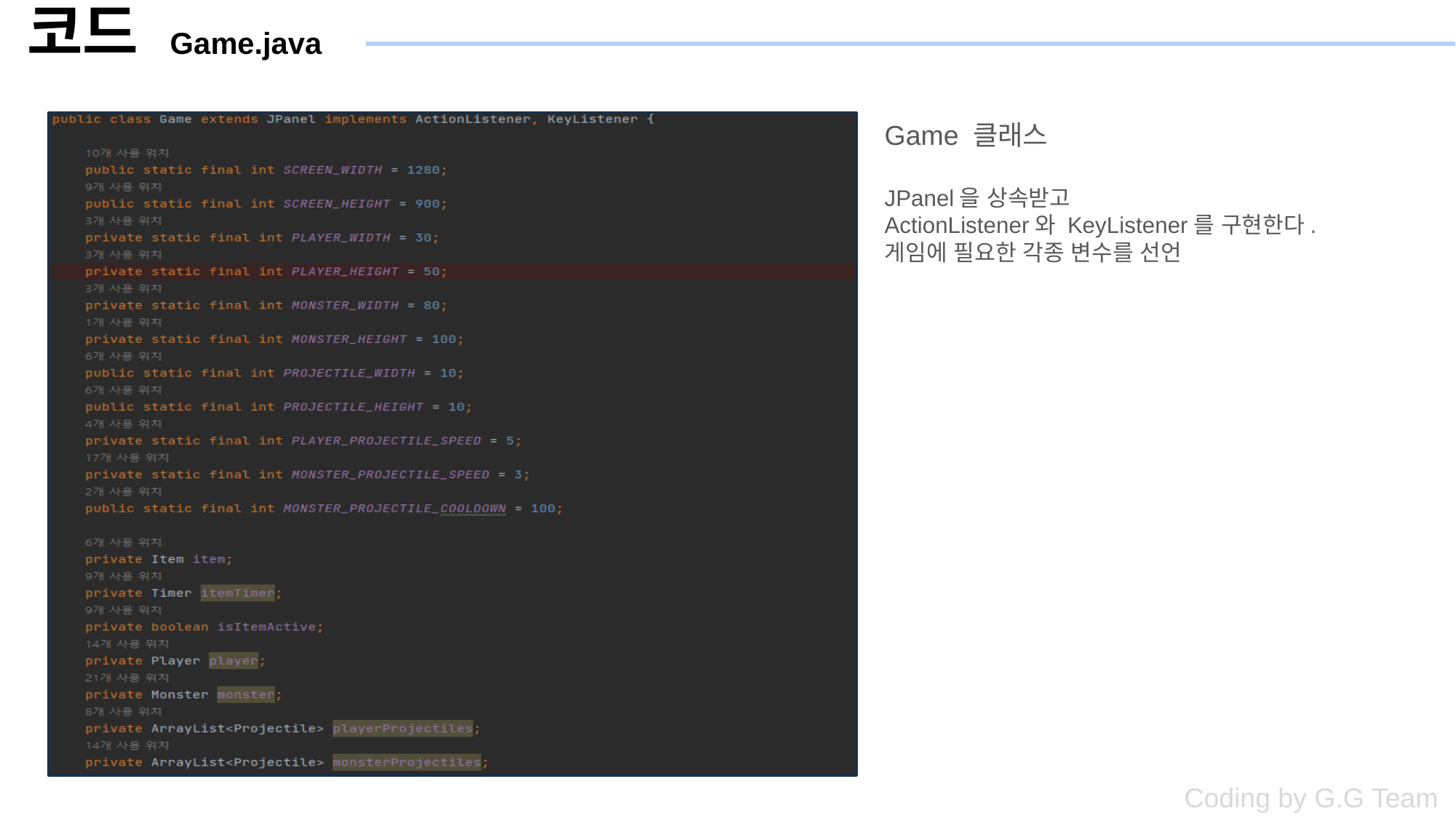

코드 Game.java

Game 클래스

JPanel을 상속받고
ActionListener와 KeyListener를 구현한다.
게임에 필요한 각종 변수를 선언

Coding by G.G Team